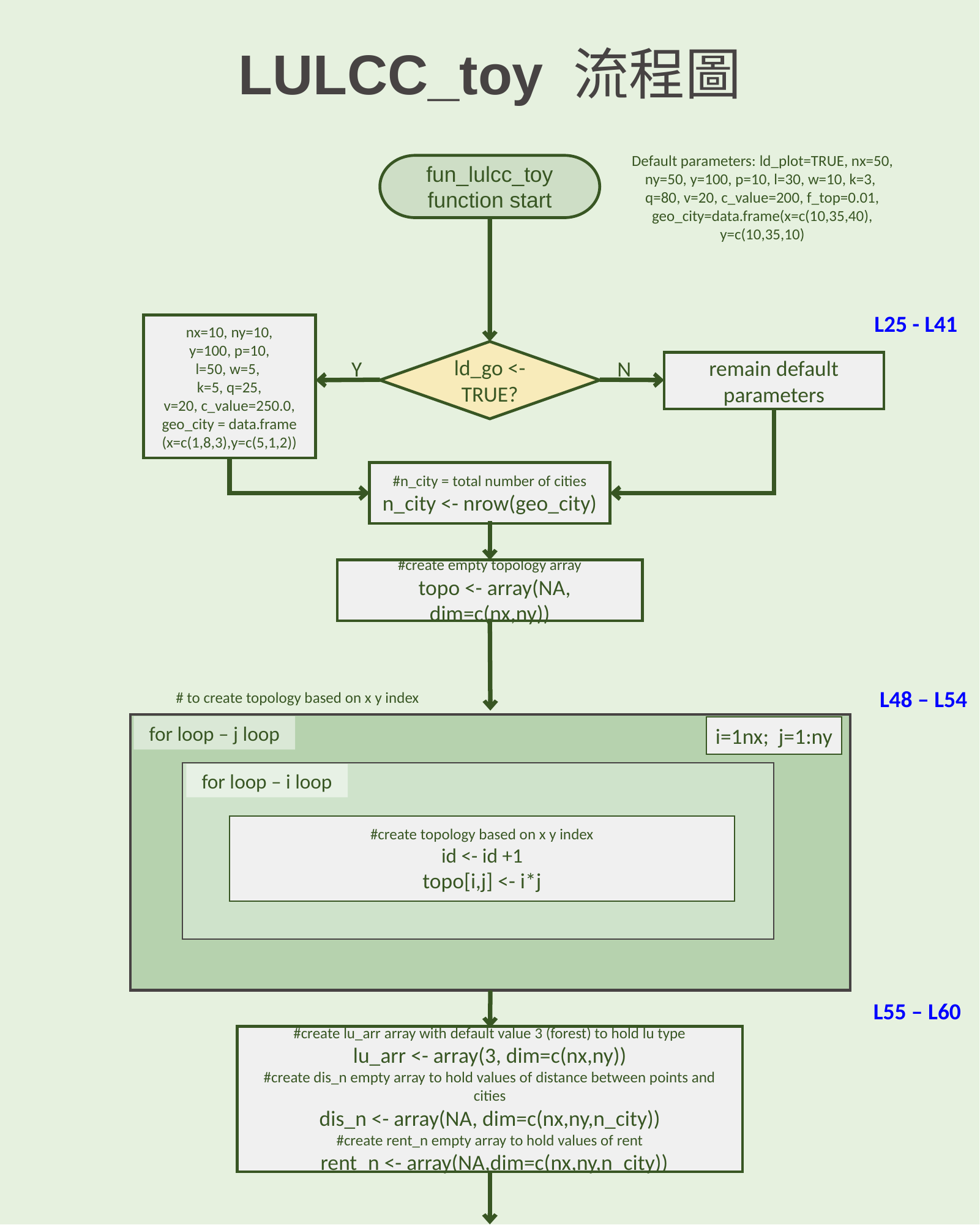

# LULCC_toy 流程圖
Default parameters: ld_plot=TRUE, nx=50,
ny=50, y=100, p=10, l=30, w=10, k=3,
q=80, v=20, c_value=200, f_top=0.01, geo_city=data.frame(x=c(10,35,40), y=c(10,35,10)
fun_lulcc_toy function start
L25 - L41
nx=10, ny=10,
y=100, p=10,
l=50, w=5,
k=5, q=25,
v=20, c_value=250.0,
geo_city = data.frame (x=c(1,8,3),y=c(5,1,2))
ld_go <- TRUE?
N
Y
remain default parameters
#n_city = total number of cities
n_city <- nrow(geo_city)
#create empty topology array
  topo <- array(NA, dim=c(nx,ny))
L48 – L54
# to create topology based on x y index

for loop – j loop
i=1nx;  j=1:ny

for loop – i loop
#create topology based on x y index
id <- id +1
topo[i,j] <- i*j
L55 – L60
#create lu_arr array with default value 3 (forest) to hold lu type
lu_arr <- array(3, dim=c(nx,ny))
#create dis_n empty array to hold values of distance between points and cities
dis_n <- array(NA, dim=c(nx,ny,n_city))
#create rent_n empty array to hold values of rent
  rent_n <- array(NA,dim=c(nx,ny,n_city))